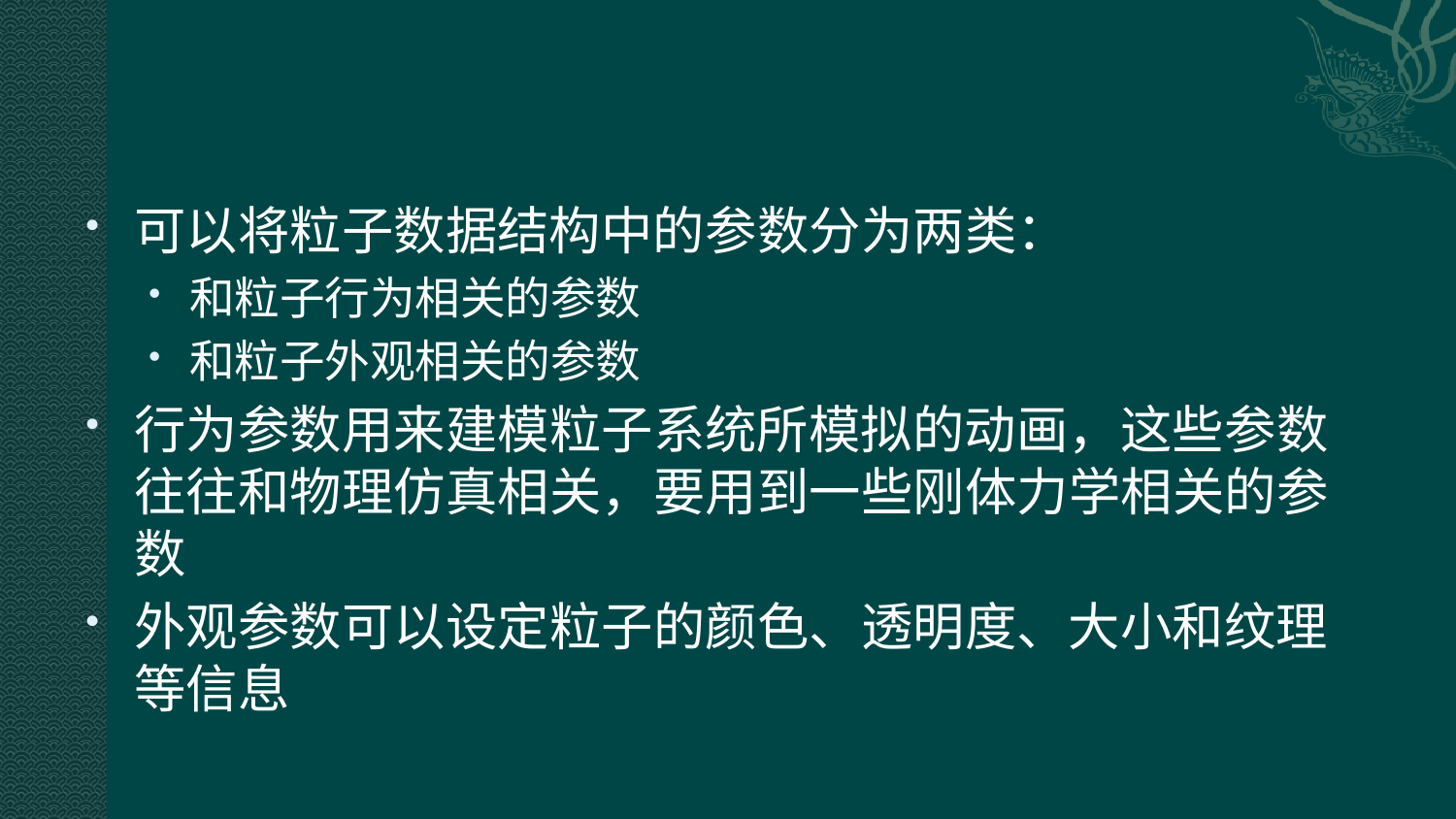

#
可以将粒子数据结构中的参数分为两类：
和粒子行为相关的参数
和粒子外观相关的参数
行为参数用来建模粒子系统所模拟的动画，这些参数往往和物理仿真相关，要用到一些刚体力学相关的参数
外观参数可以设定粒子的颜色、透明度、大小和纹理等信息